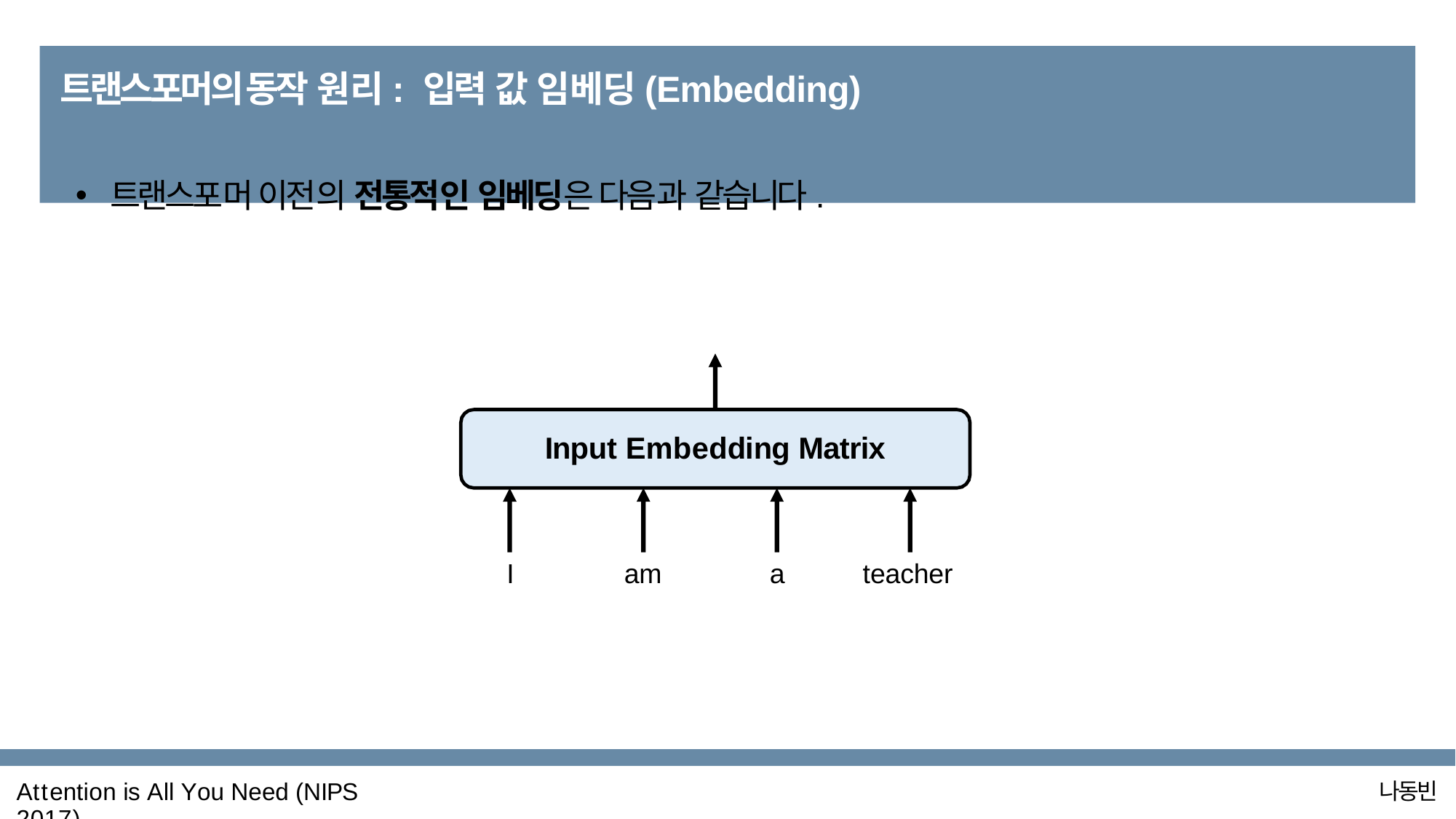

# 트랜스포머의 동작 원리: 입력 값 임베딩(Embedding)
트랜스포머 이전의 전통적인 임베딩은 다음과 같습니다.

Input Embedding Matrix
I
am
a
teacher

Attention is All You Need (NIPS 2017)
나동빈